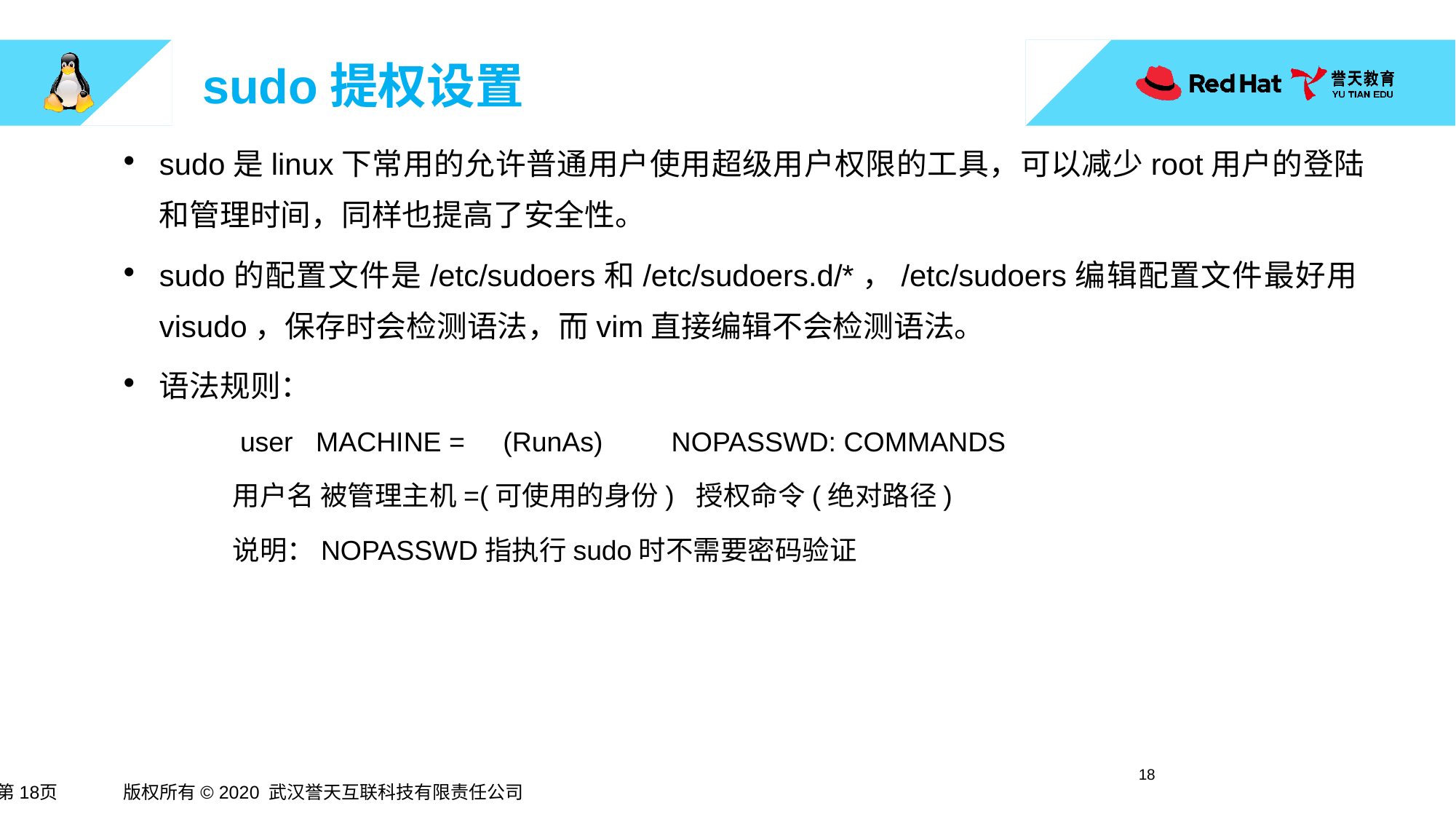

# sudo提权设置
sudo是linux下常用的允许普通用户使用超级用户权限的工具，可以减少root用户的登陆和管理时间，同样也提高了安全性。
sudo的配置文件是/etc/sudoers和/etc/sudoers.d/*，/etc/sudoers编辑配置文件最好用visudo，保存时会检测语法，而vim直接编辑不会检测语法。
语法规则：
	 user   MACHINE =     (RunAs)         NOPASSWD: COMMANDS
	用户名 被管理主机=(可使用的身份)  授权命令(绝对路径)
	说明：NOPASSWD指执行sudo时不需要密码验证

18